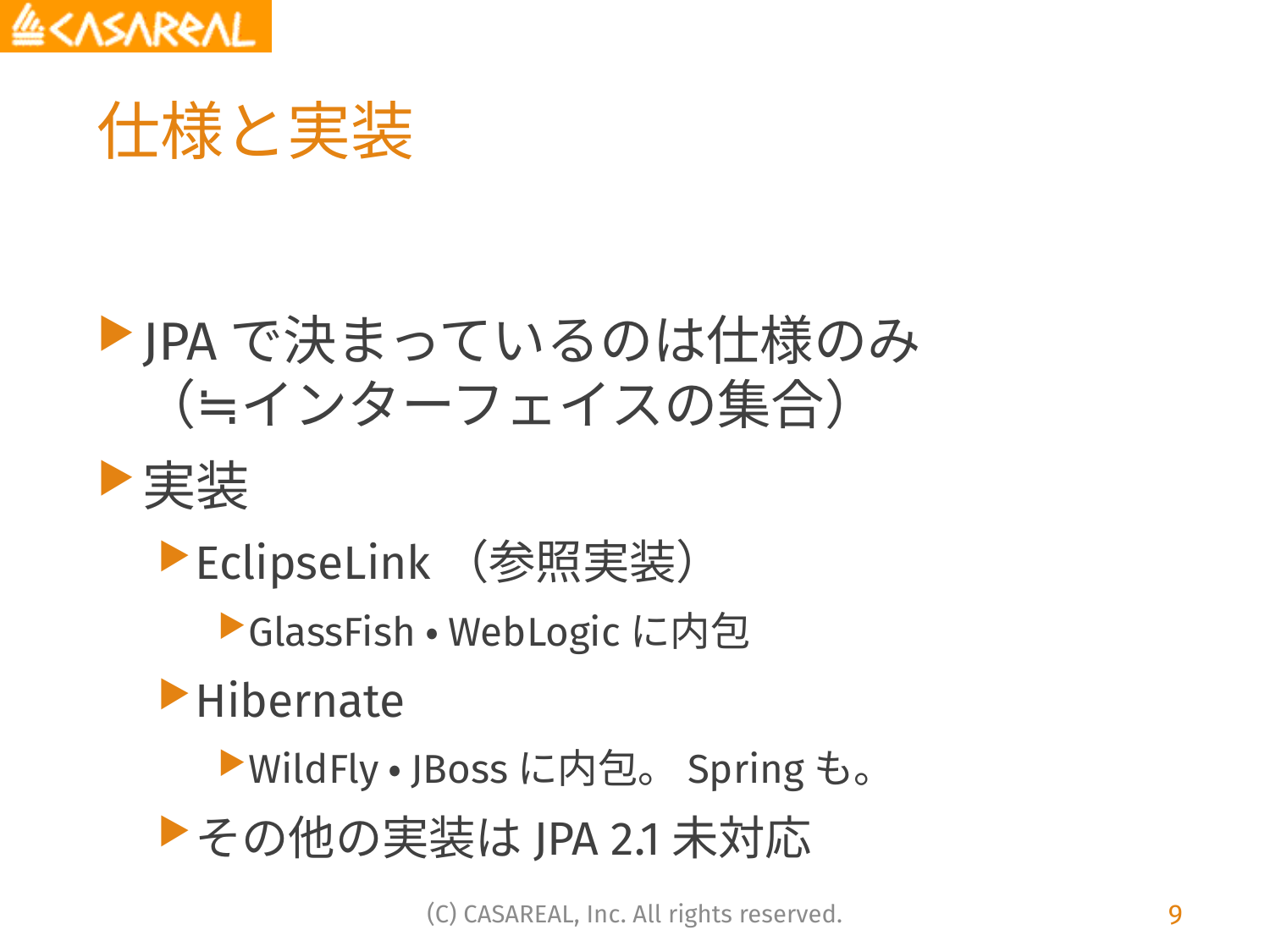

# 仕様と実装
JPAで決まっているのは仕様のみ
（≒インターフェイスの集合）
実装
EclipseLink（参照実装）
GlassFish・WebLogicに内包
Hibernate
WildFly・JBossに内包。Springも。
その他の実装はJPA 2.1未対応
(C) CASAREAL, Inc. All rights reserved.
9